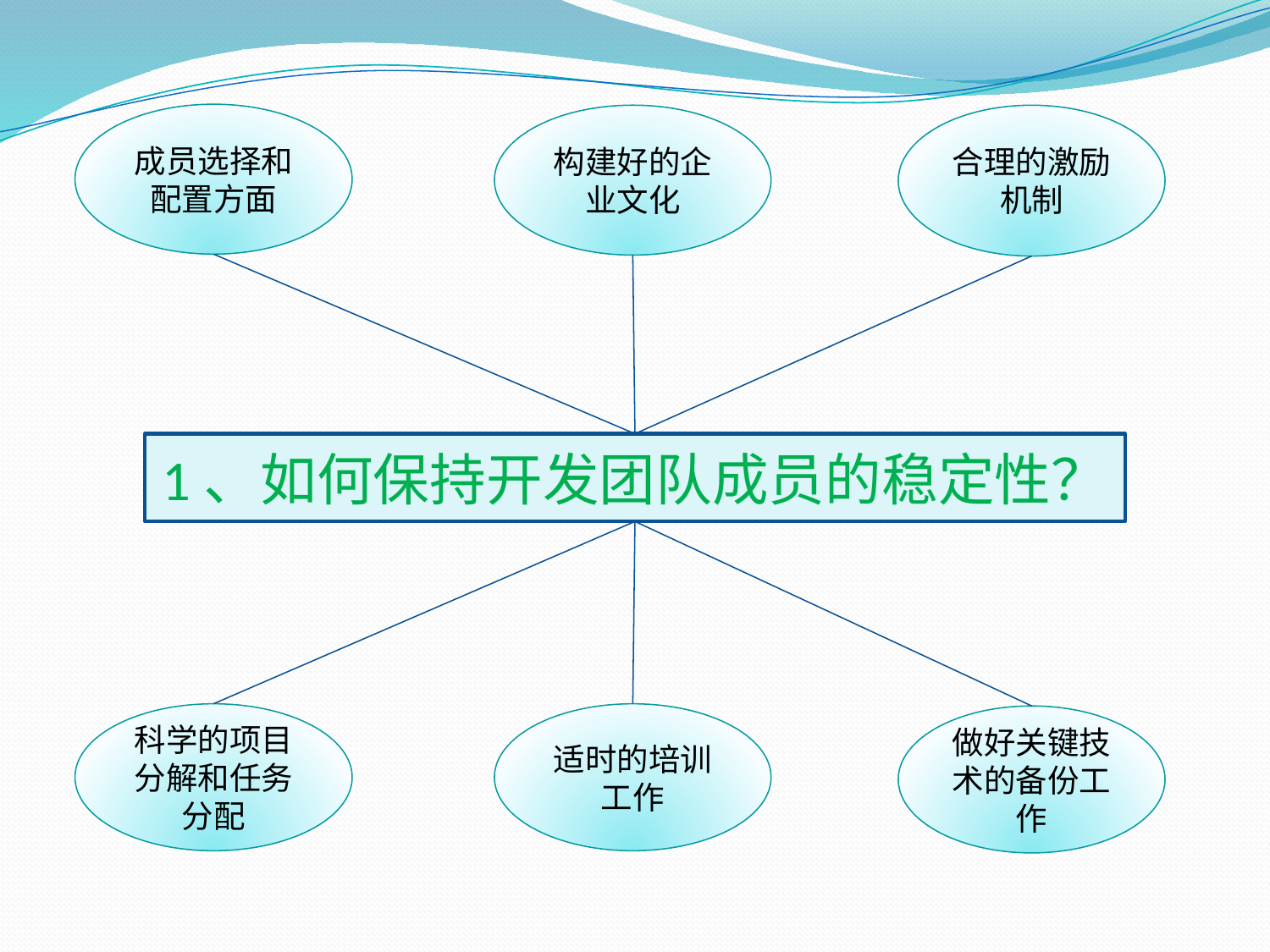

成员选择和配置方面
构建好的企业文化
合理的激励机制
1、如何保持开发团队成员的稳定性？
科学的项目分解和任务分配
适时的培训工作
做好关键技术的备份工作